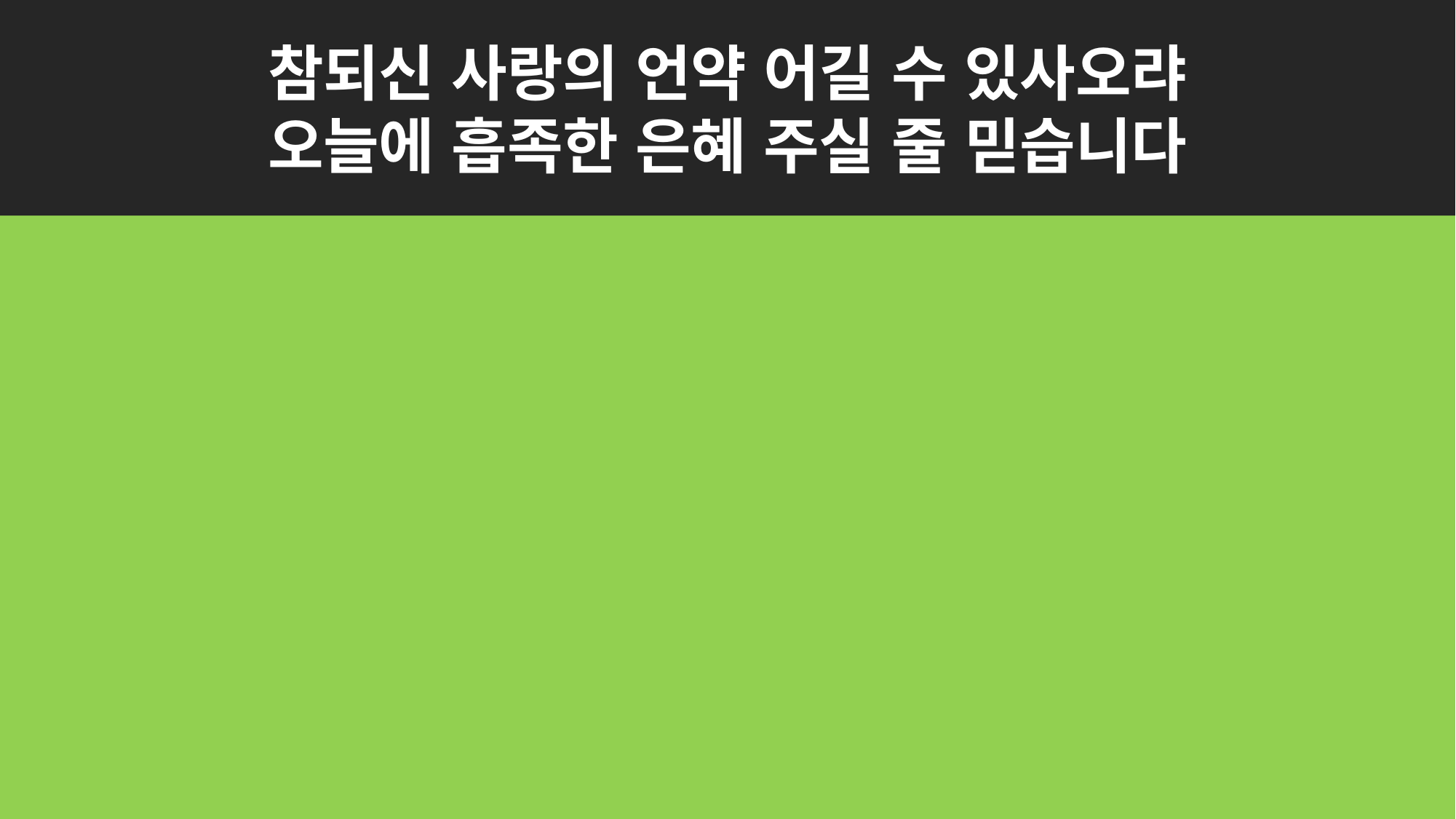

참되신 사랑의 언약 어길 수 있사오랴
오늘에 흡족한 은혜 주실 줄 믿습니다